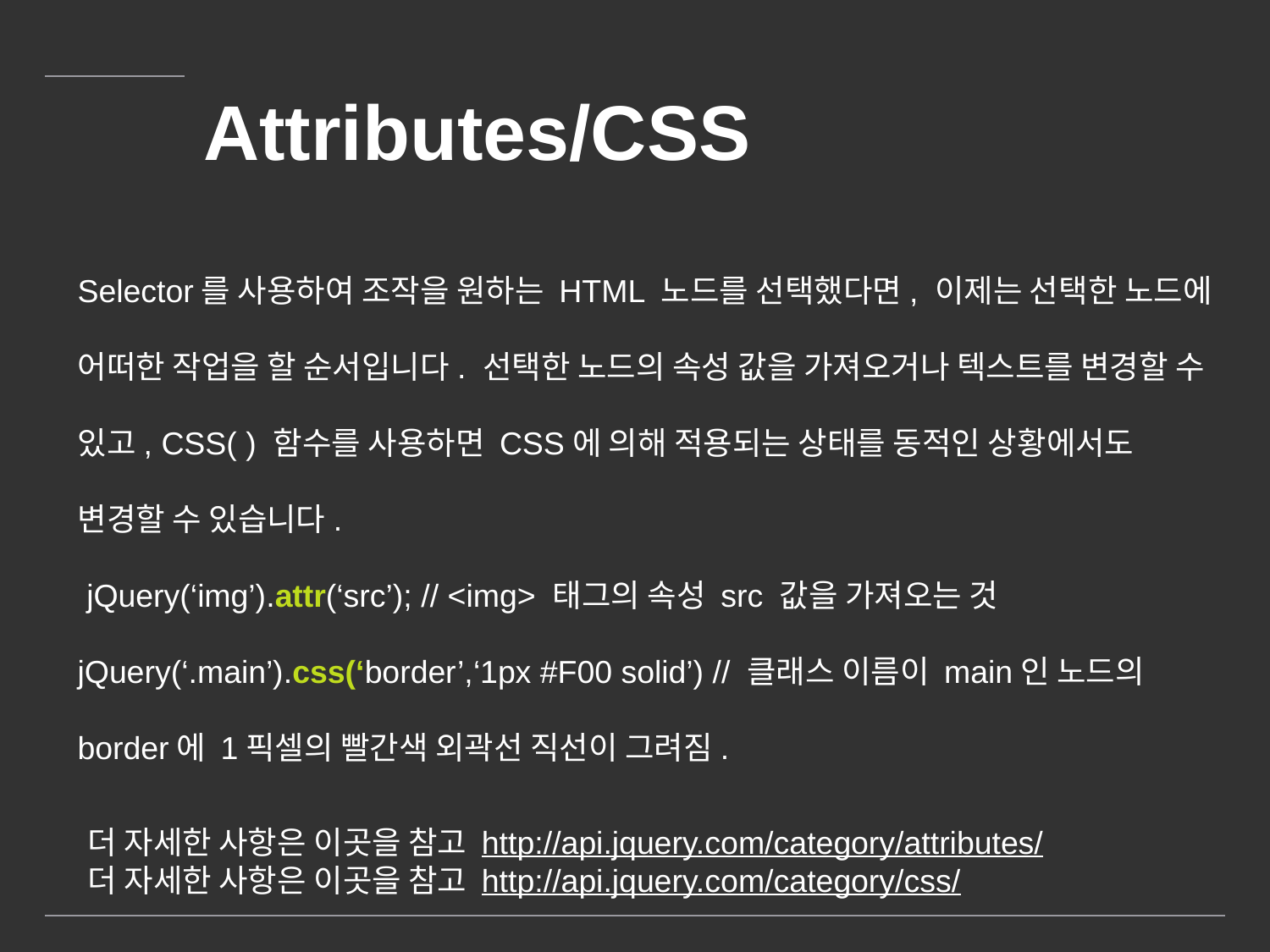

# Attributes/CSS
Selector를 사용하여 조작을 원하는 HTML 노드를 선택했다면, 이제는 선택한 노드에 어떠한 작업을 할 순서입니다. 선택한 노드의 속성 값을 가져오거나 텍스트를 변경할 수 있고, CSS( ) 함수를 사용하면 CSS에 의해 적용되는 상태를 동적인 상황에서도 변경할 수 있습니다.
 jQuery(‘img’).attr(‘src’); // <img> 태그의 속성 src 값을 가져오는 것
jQuery(‘.main’).css(‘border’,‘1px #F00 solid’) // 클래스 이름이 main인 노드의 border에 1픽셀의 빨간색 외곽선 직선이 그려짐.
더 자세한 사항은 이곳을 참고 http://api.jquery.com/category/attributes/
더 자세한 사항은 이곳을 참고 http://api.jquery.com/category/css/